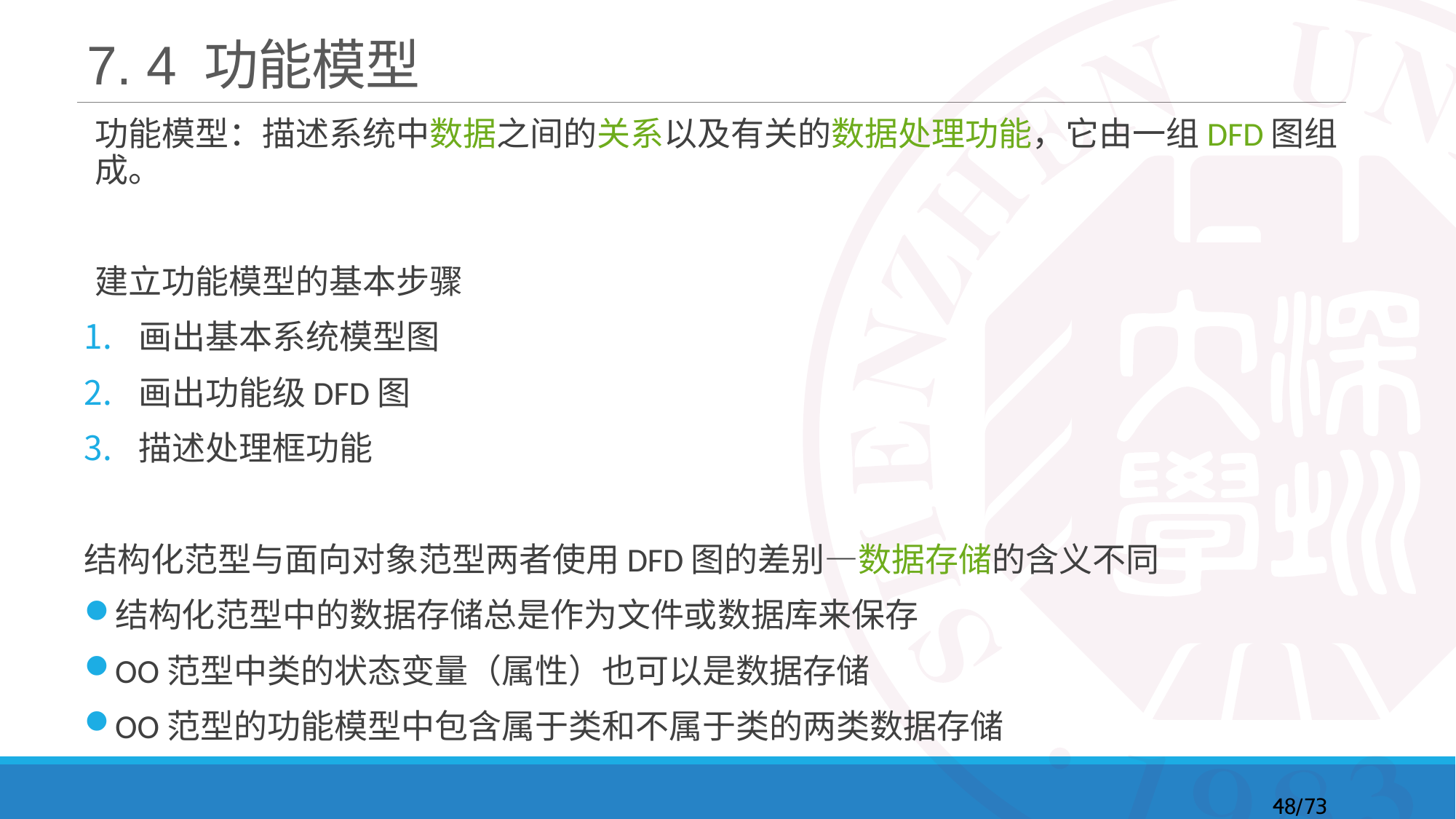

# 7. 4 功能模型
功能模型：描述系统中数据之间的关系以及有关的数据处理功能，它由一组DFD图组成。

建立功能模型的基本步骤
画出基本系统模型图
画出功能级DFD图
描述处理框功能

结构化范型与面向对象范型两者使用DFD图的差别—数据存储的含义不同
结构化范型中的数据存储总是作为文件或数据库来保存
OO范型中类的状态变量（属性）也可以是数据存储
OO范型的功能模型中包含属于类和不属于类的两类数据存储

48/73